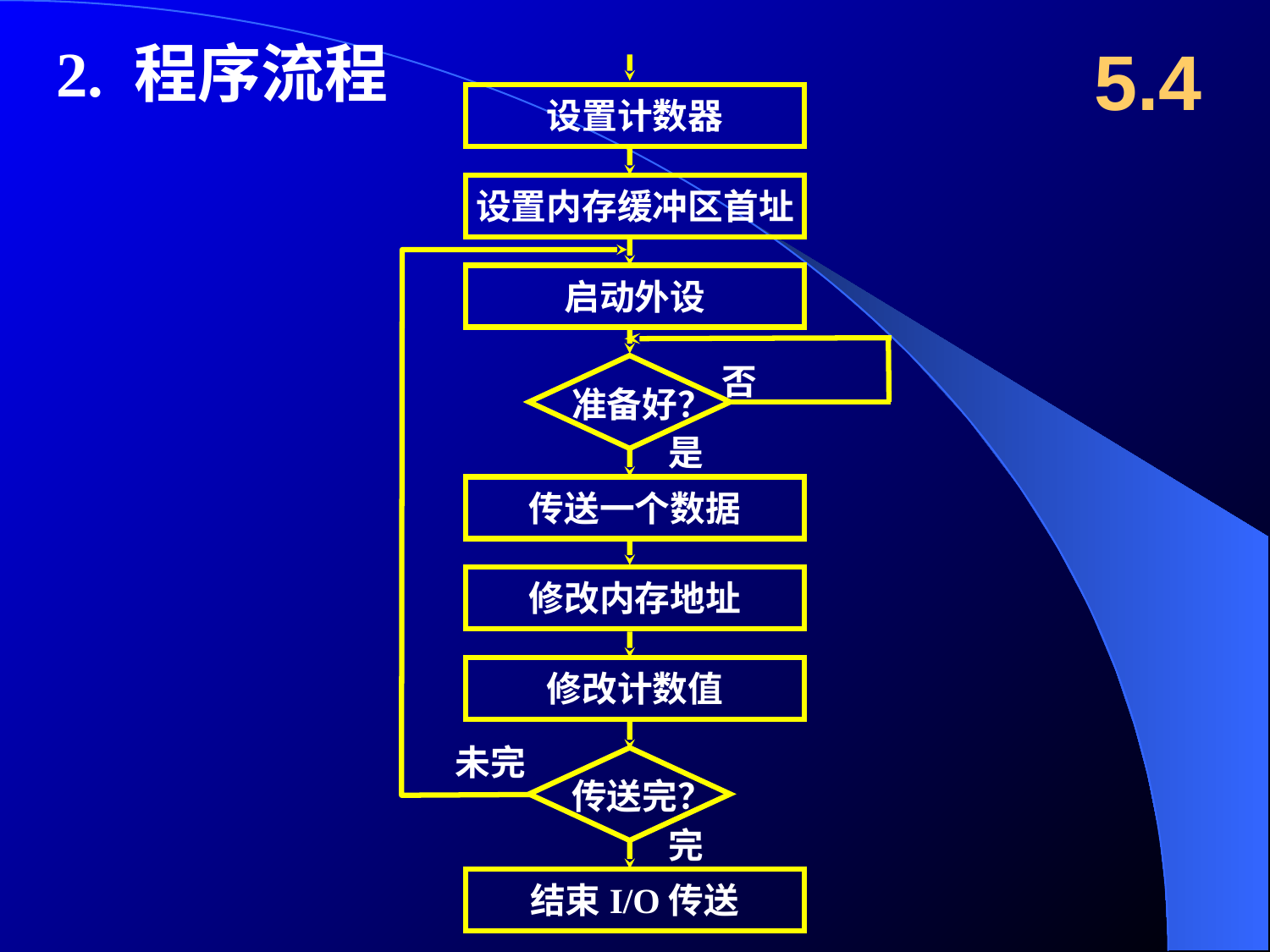

5.4
2. 程序流程

设置计数器

设置内存缓冲区首址

未完
启动外设

否

准备好？
是

传送一个数据

修改内存地址

修改计数值

传送完？
完

结束I/O传送